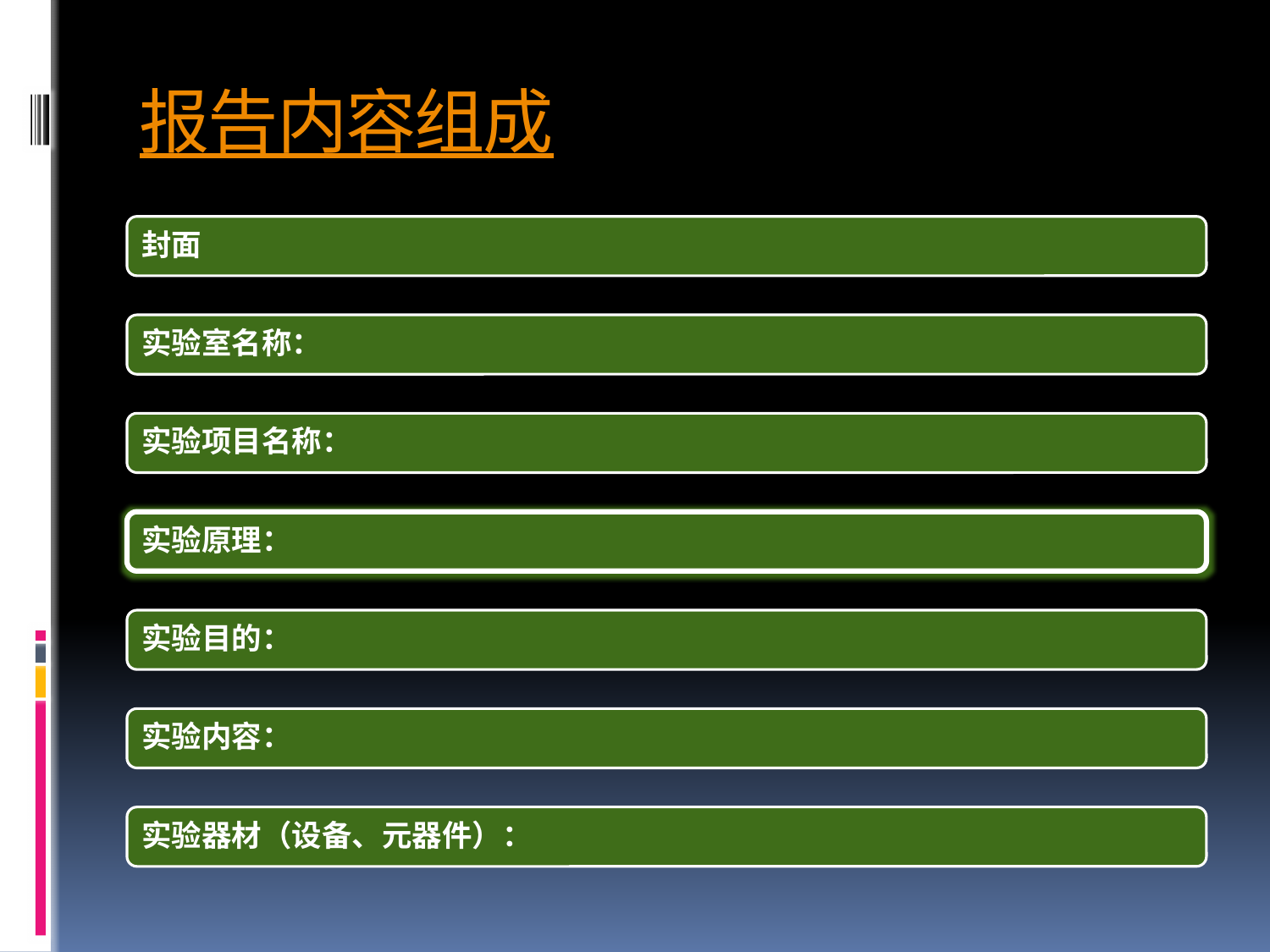

# 报告内容组成
封面

实验室名称：

实验项目名称：

实验原理：

实验目的：

实验内容：

实验器材（设备、元器件）：